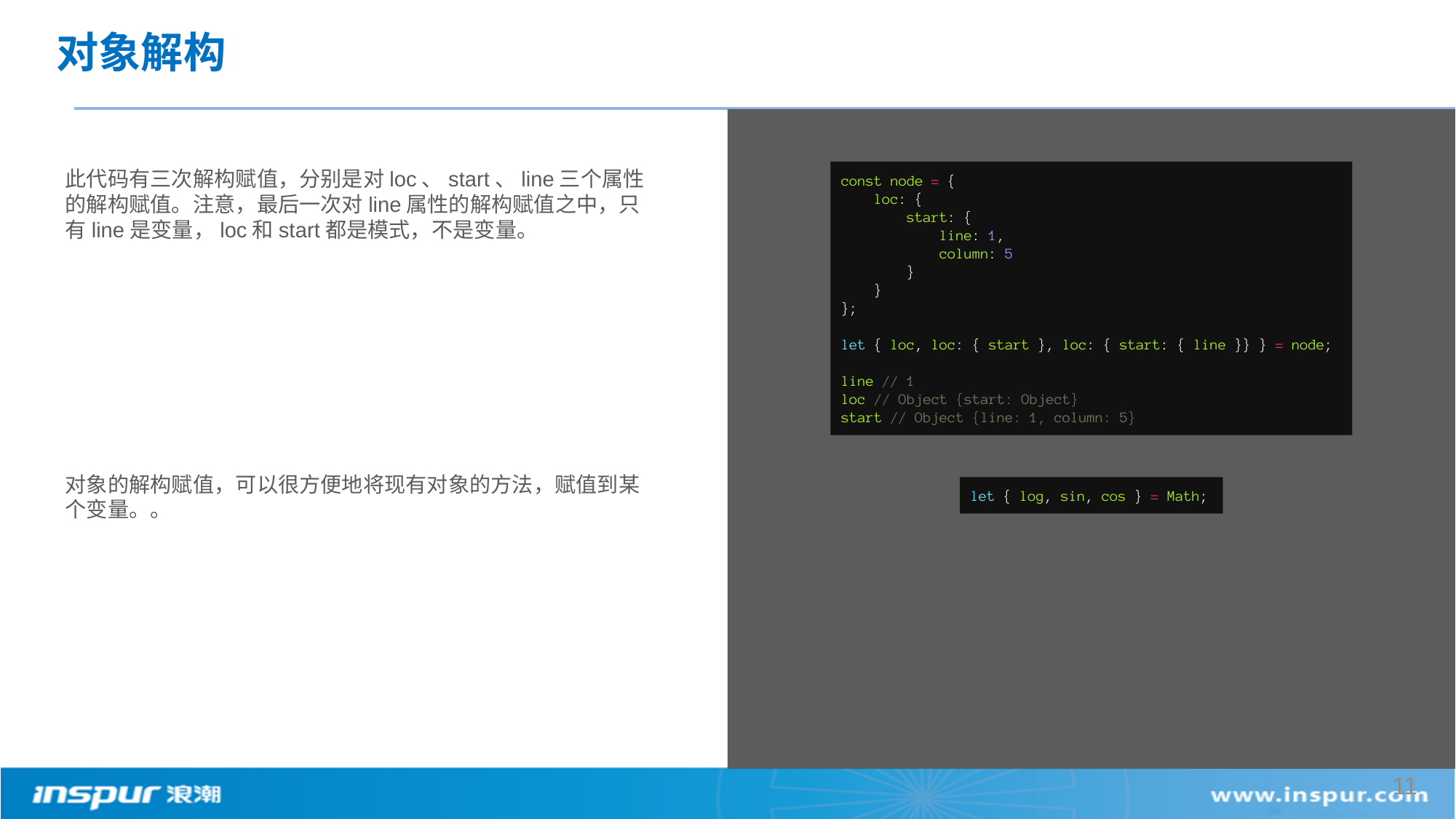

# 对象解构

此代码有三次解构赋值，分别是对loc、start、line三个属性的解构赋值。注意，最后一次对line属性的解构赋值之中，只有line是变量，loc和start都是模式，不是变量。

对象的解构赋值，可以很方便地将现有对象的方法，赋值到某个变量。。

const node = {
    loc: {
        start: {
            line: 1,
            column: 5
        }
    }
};

let { loc, loc: { start }, loc: { start: { line }} } = node;

line // 1
loc // Object {start: Object}
start // Object {line: 1, column: 5}
let { log, sin, cos } = Math;
11